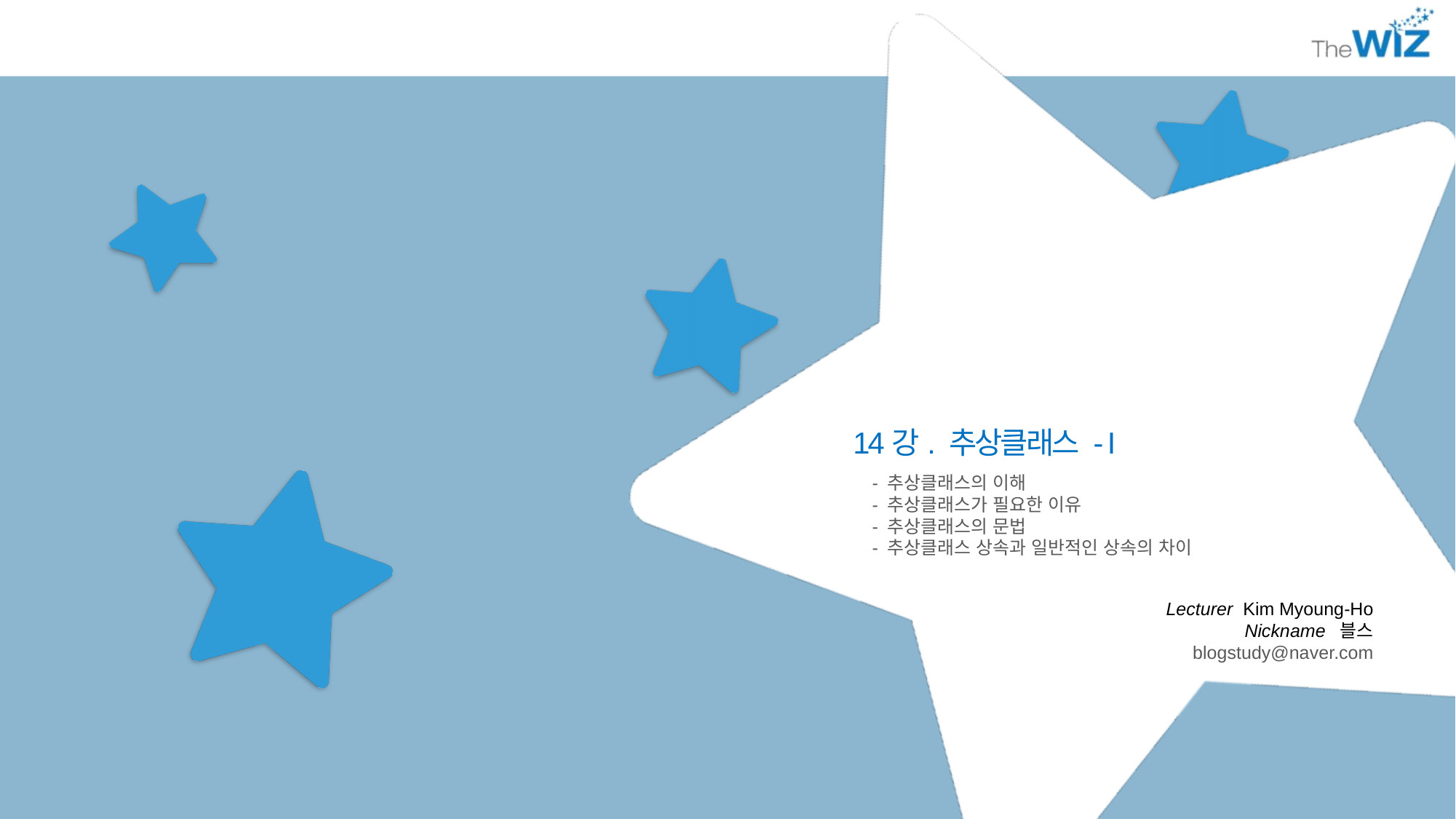

14강. 추상클래스 - I
- 추상클래스의 이해
- 추상클래스가 필요한 이유
- 추상클래스의 문법
- 추상클래스 상속과 일반적인 상속의 차이
Lecturer  Kim Myoung-Ho
Nickname  블스
blogstudy@naver.com